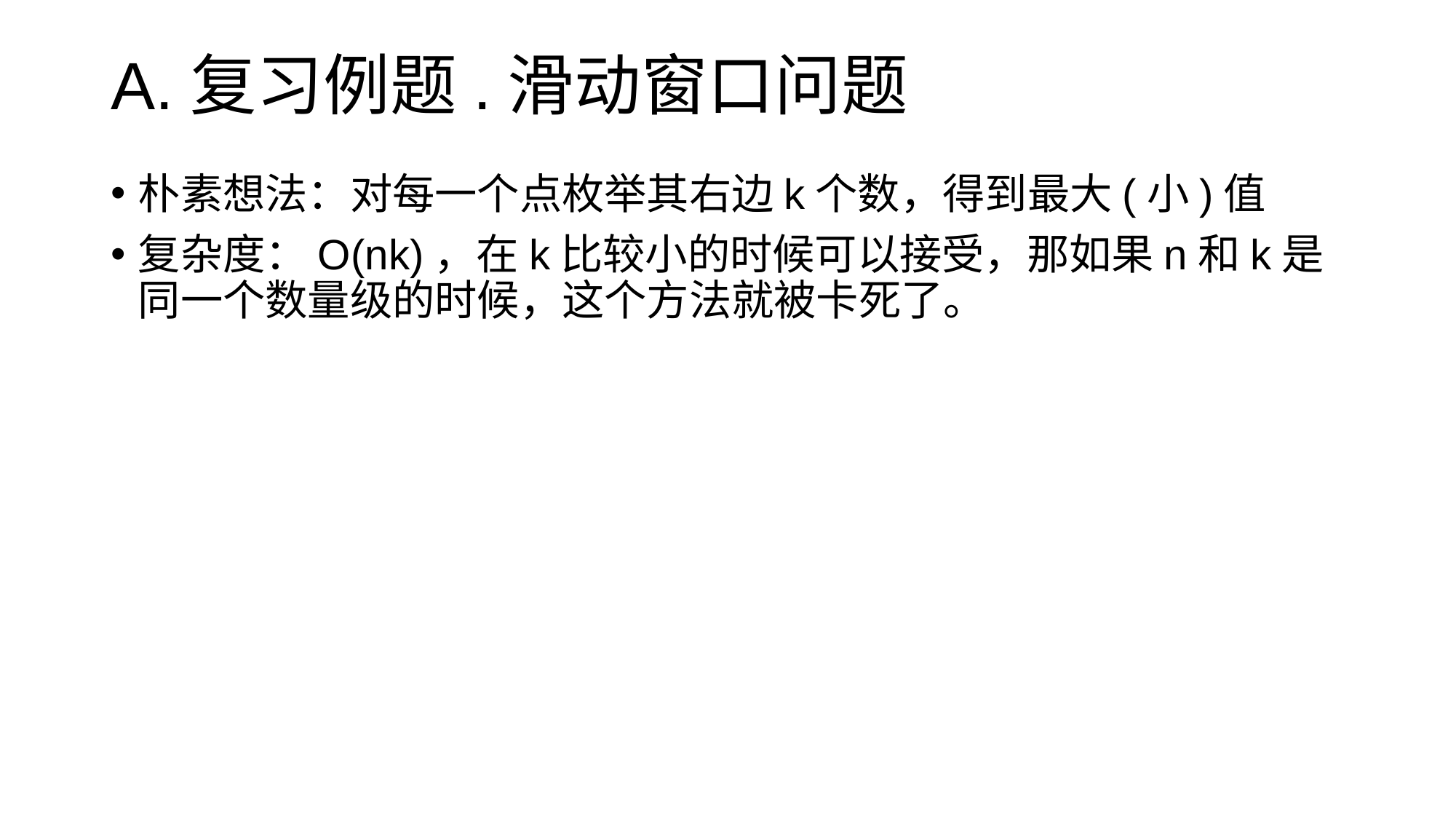

# A.复习例题.滑动窗口问题
朴素想法：对每一个点枚举其右边k个数，得到最大(小)值
复杂度：O(nk)，在k比较小的时候可以接受，那如果n和k是同一个数量级的时候，这个方法就被卡死了。